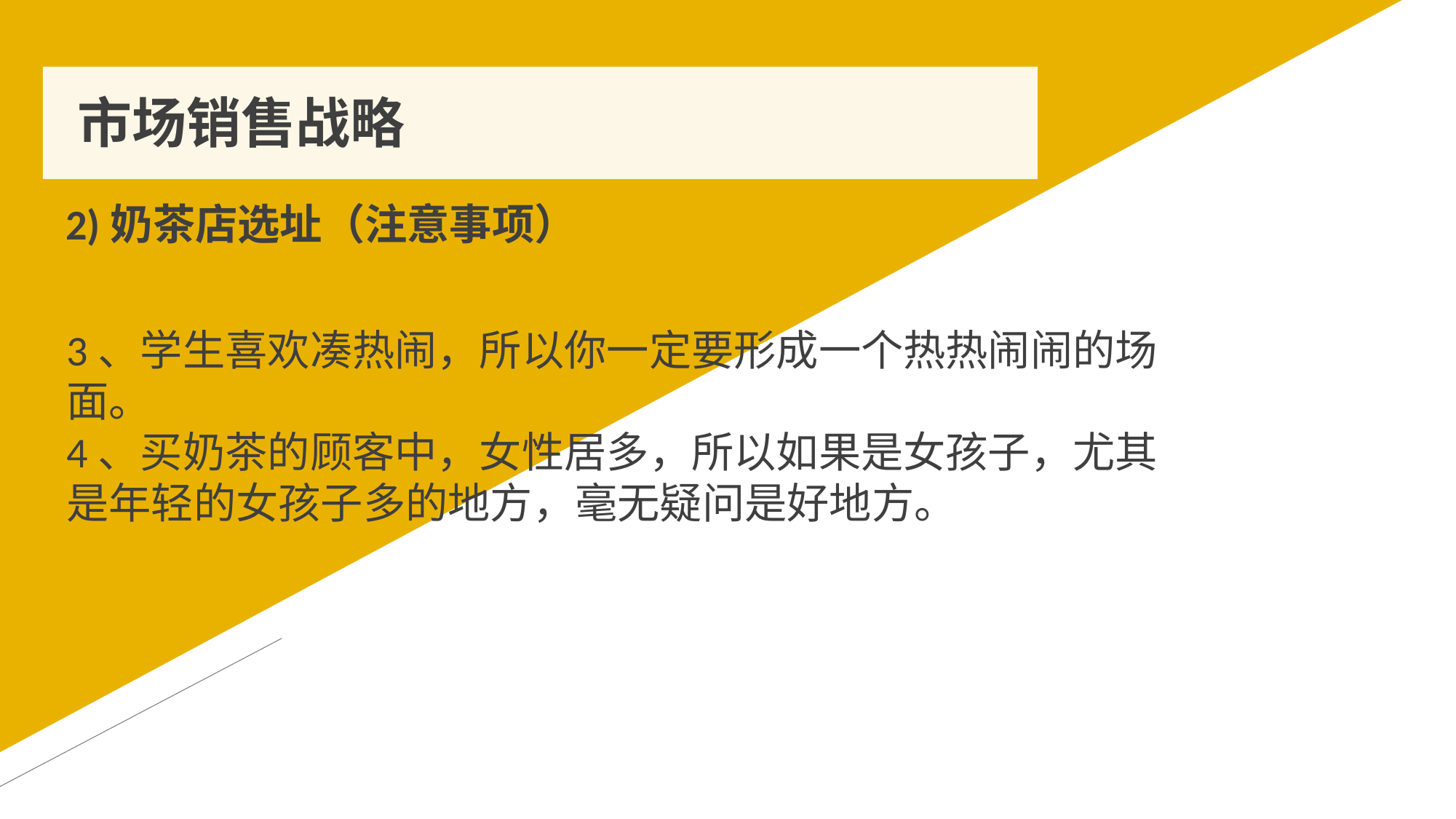

# 市场销售战略
2)奶茶店选址（注意事项）
3、学生喜欢凑热闹，所以你一定要形成一个热热闹闹的场面。
4、买奶茶的顾客中，女性居多，所以如果是女孩子，尤其是年轻的女孩子多的地方，毫无疑问是好地方。